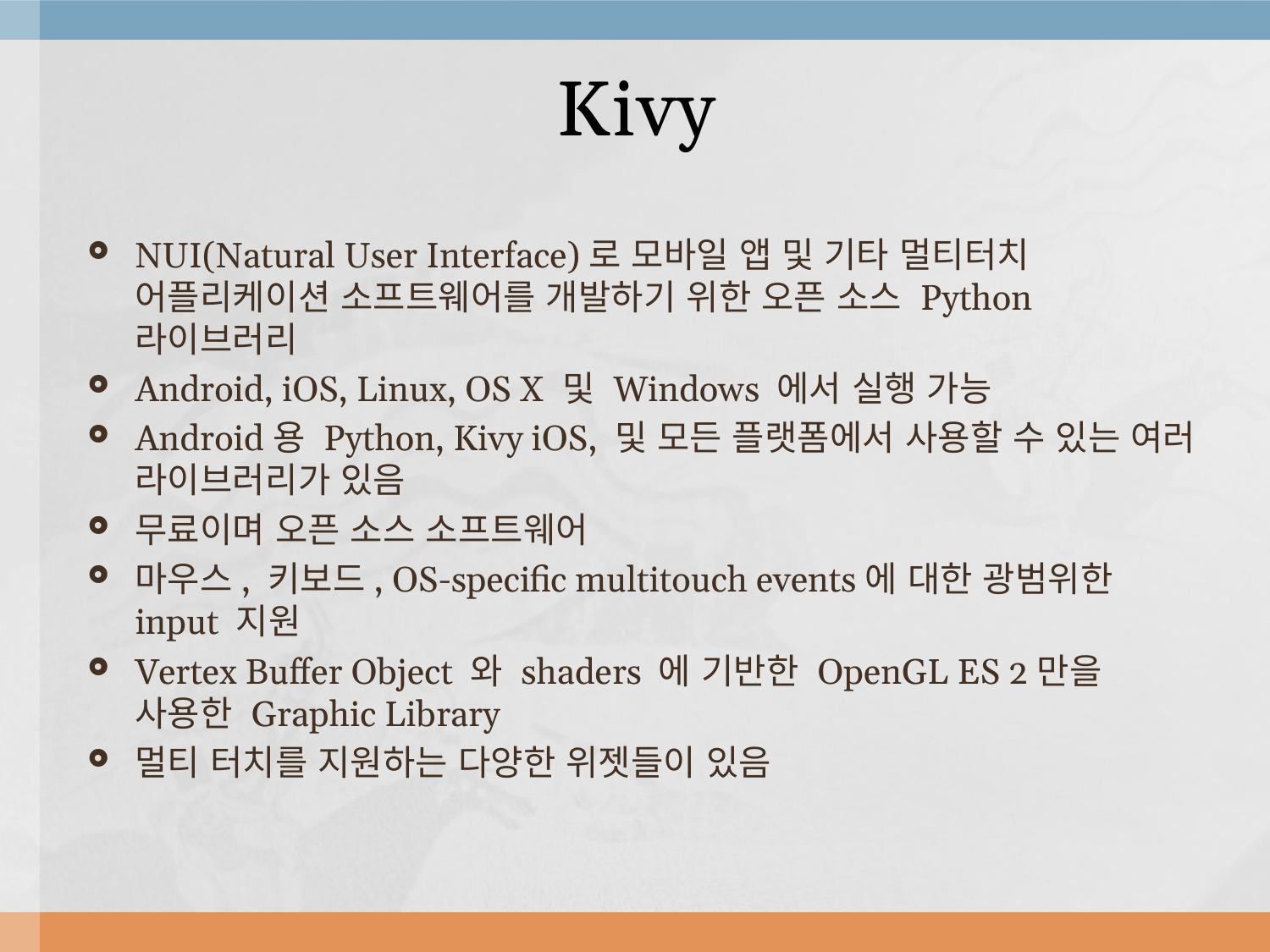

# Kivy
NUI(Natural User Interface)로 모바일 앱 및 기타 멀티터치 어플리케이션 소프트웨어를 개발하기 위한 오픈 소스 Python 라이브러리
Android, iOS, Linux, OS X 및 Windows 에서 실행 가능
Android용 Python, Kivy iOS, 및 모든 플랫폼에서 사용할 수 있는 여러 라이브러리가 있음
무료이며 오픈 소스 소프트웨어
마우스, 키보드, OS-specific multitouch events에 대한 광범위한 input 지원
Vertex Buffer Object 와 shaders 에 기반한 OpenGL ES 2만을 사용한 Graphic Library
멀티 터치를 지원하는 다양한 위젯들이 있음